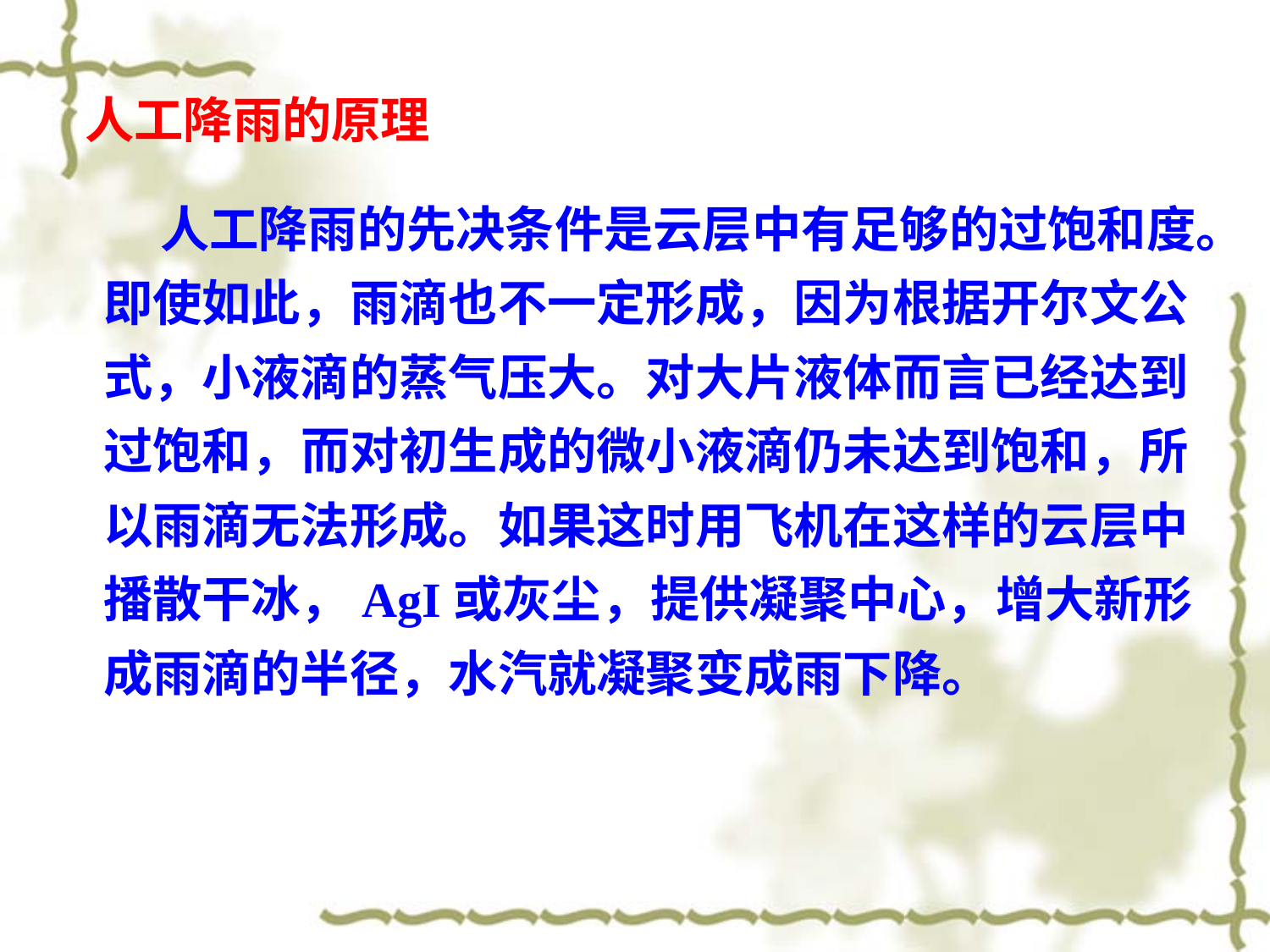

人工降雨的原理
    人工降雨的先决条件是云层中有足够的过饱和度。即使如此，雨滴也不一定形成，因为根据开尔文公式，小液滴的蒸气压大。对大片液体而言已经达到过饱和，而对初生成的微小液滴仍未达到饱和，所以雨滴无法形成。如果这时用飞机在这样的云层中播散干冰，AgI或灰尘，提供凝聚中心，增大新形成雨滴的半径，水汽就凝聚变成雨下降。